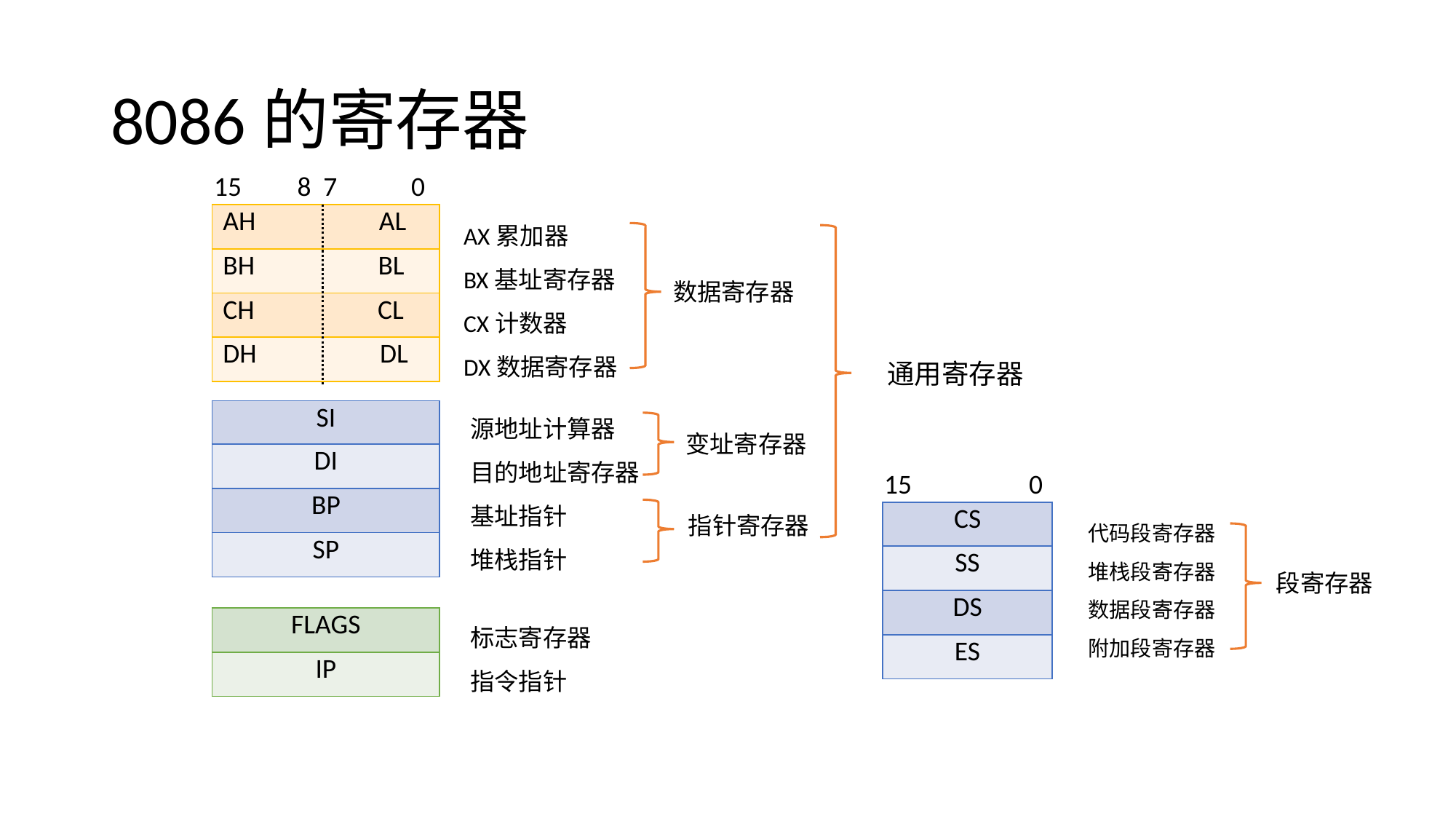

# 8086的寄存器
15         8  7            0
AX累加器
BX基址寄存器
CX计数器
DX数据寄存器
| AH AL |
| --- |
| BH BL |
| CH CL |
| DH DL |

数据寄存器
通用寄存器
源地址计算器
目的地址寄存器
基址指针
堆栈指针
| SI |
| --- |
| DI |
| BP |
| SP |

变址寄存器
15                   0

| CS |
| --- |
| SS |
| DS |
| ES |
代码段寄存器
堆栈段寄存器
数据段寄存器
附加段寄存器
指针寄存器

段寄存器
标志寄存器
指令指针
| FLAGS |
| --- |
| IP |